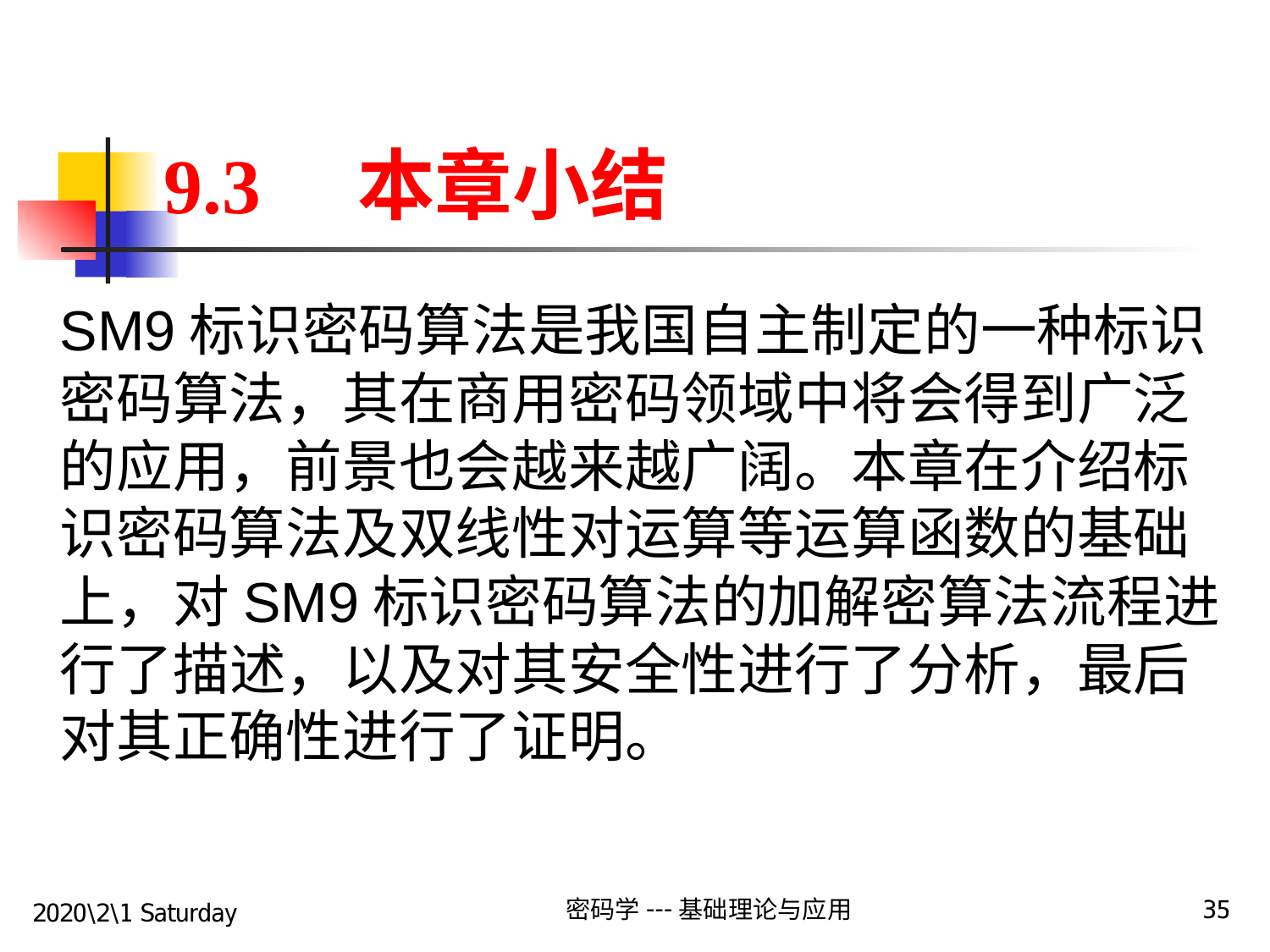

# 9.3　本章小结
SM9标识密码算法是我国自主制定的一种标识密码算法，其在商用密码领域中将会得到广泛的应用，前景也会越来越广阔。本章在介绍标识密码算法及双线性对运算等运算函数的基础上，对SM9标识密码算法的加解密算法流程进行了描述，以及对其安全性进行了分析，最后对其正确性进行了证明。

密码学---基础理论与应用
35
2020\2\1 Saturday